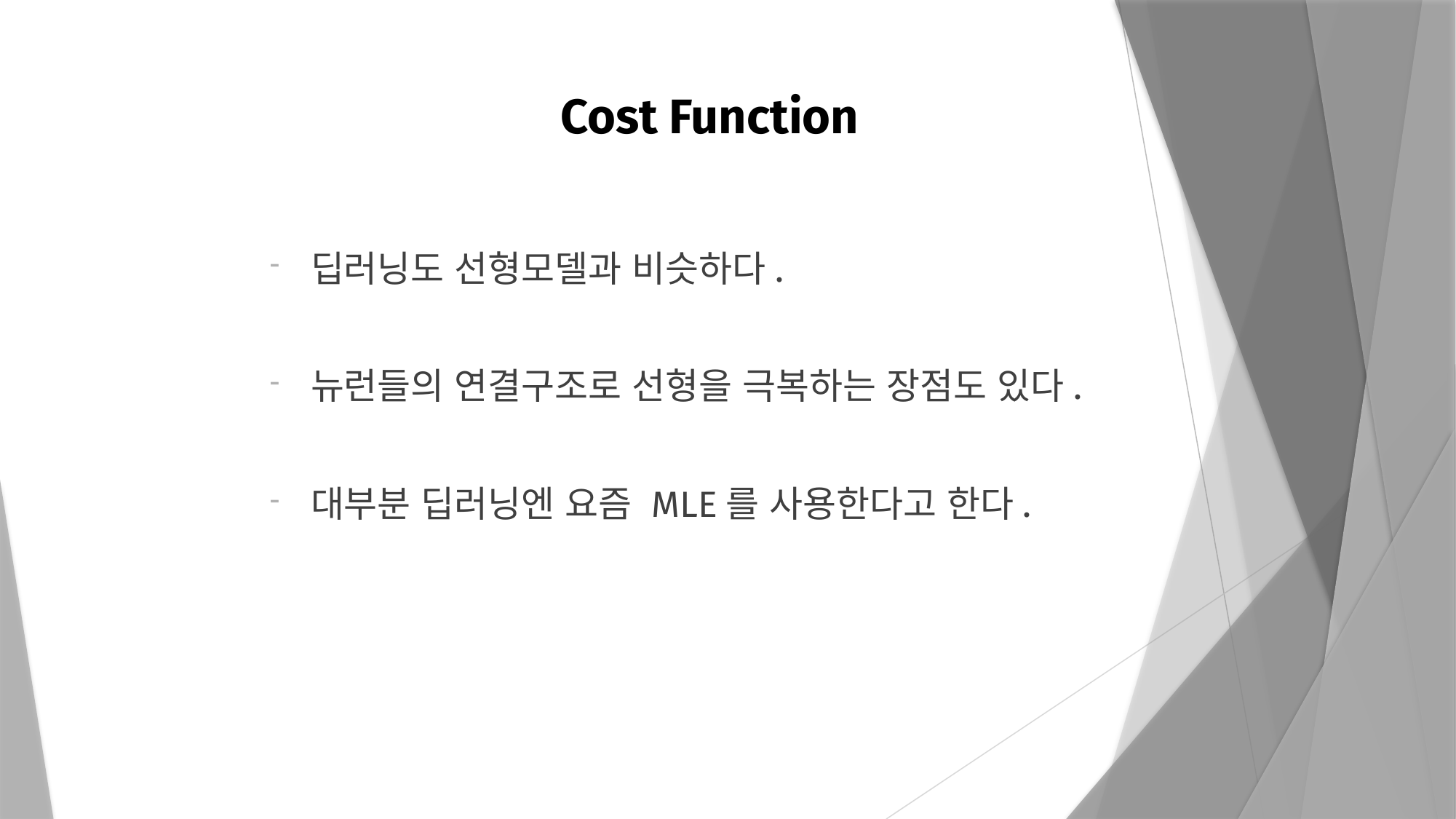

Cost Function
딥러닝도 선형모델과 비슷하다.

뉴런들의 연결구조로 선형을 극복하는 장점도 있다.

대부분 딥러닝엔 요즘 MLE를 사용한다고 한다.